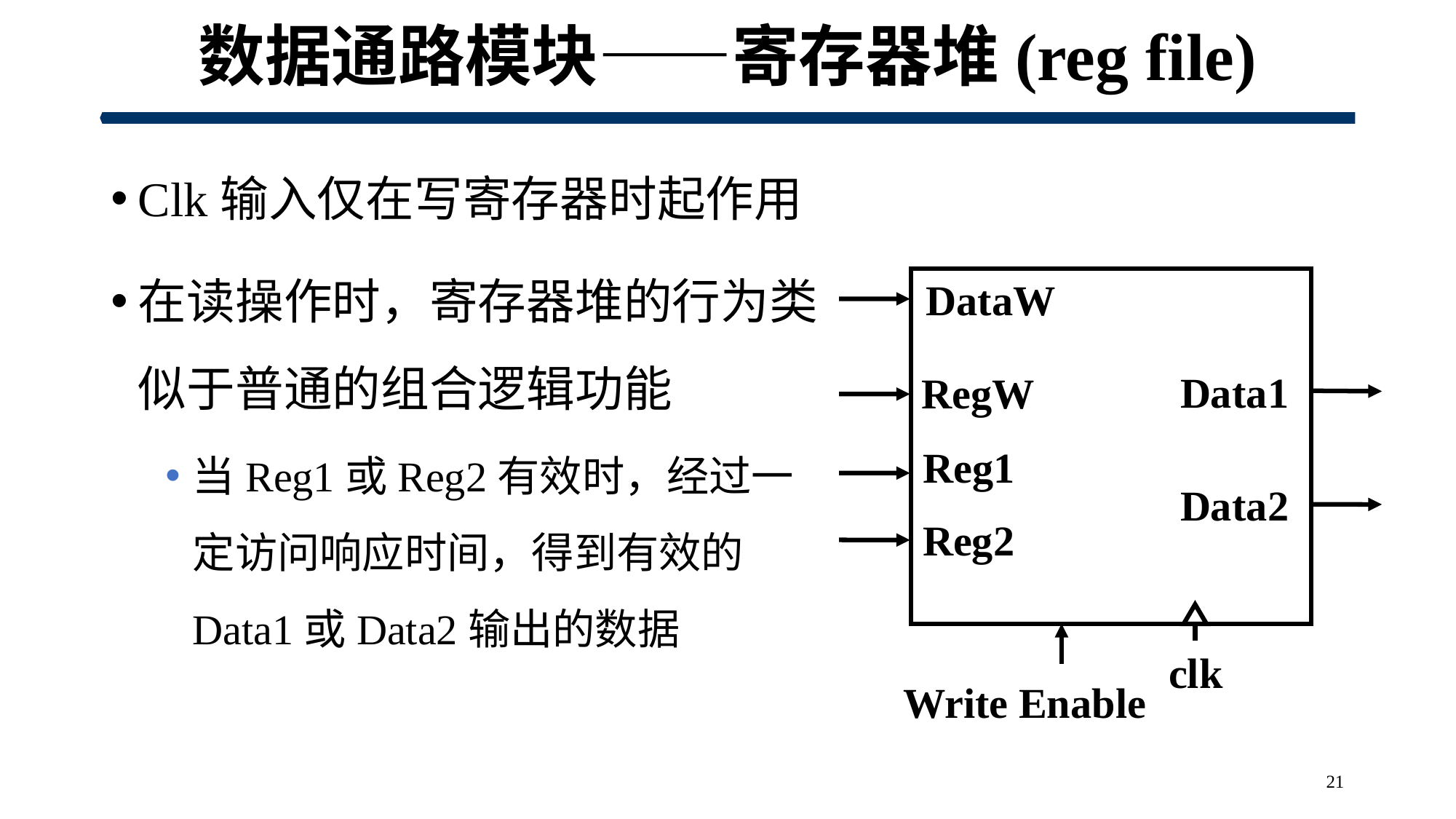

# 数据通路模块——寄存器堆(reg file)
Clk输入仅在写寄存器时起作用
在读操作时，寄存器堆的行为类似于普通的组合逻辑功能
当Reg1或Reg2有效时，经过一定访问响应时间，得到有效的Data1或Data2输出的数据
DataW

Data1
RegW
Reg1
Data2
Reg2
clk
Write Enable

21